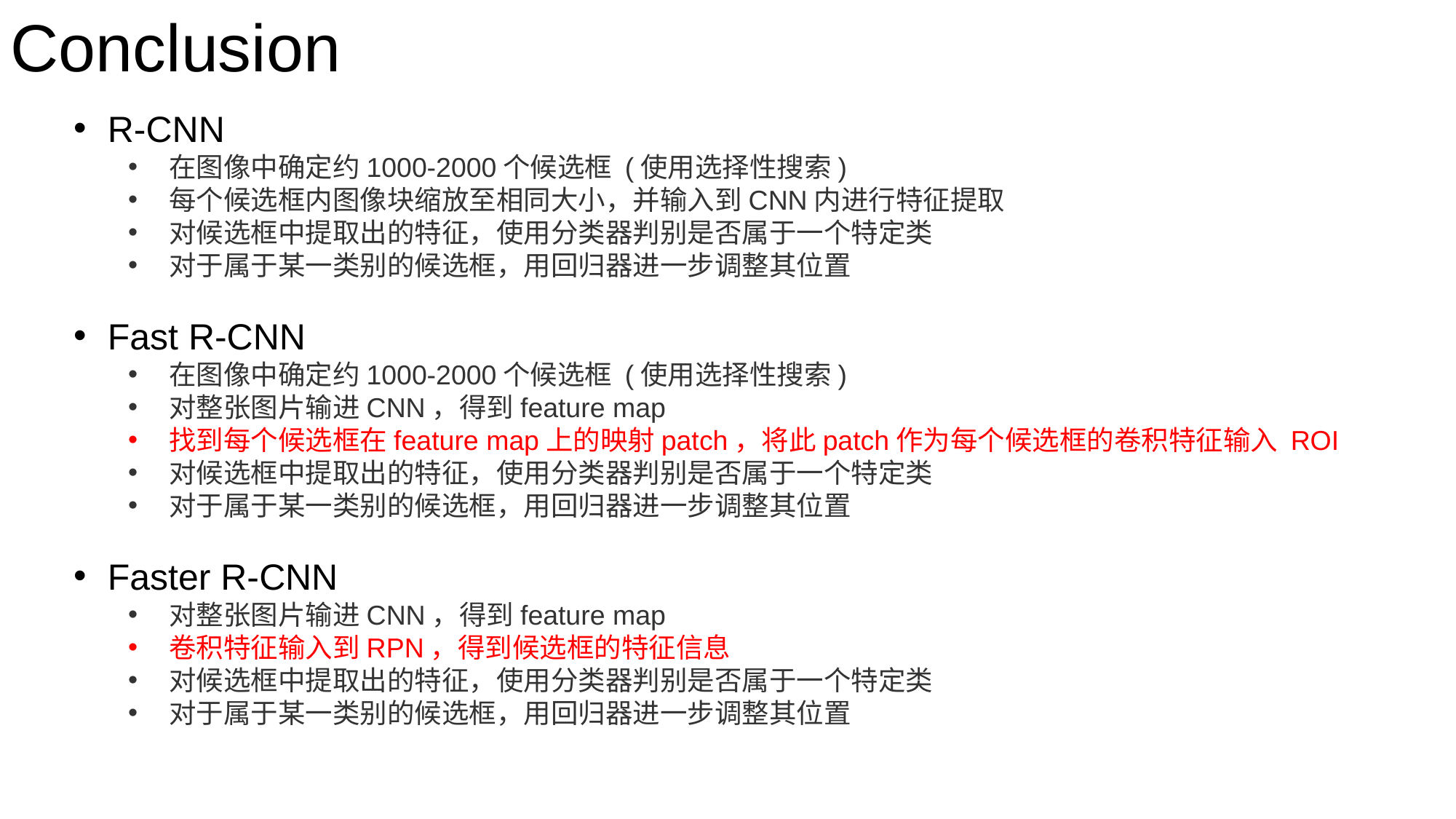

Conclusion
R-CNN
在图像中确定约1000-2000个候选框 (使用选择性搜索)
每个候选框内图像块缩放至相同大小，并输入到CNN内进行特征提取
对候选框中提取出的特征，使用分类器判别是否属于一个特定类
对于属于某一类别的候选框，用回归器进一步调整其位置

Fast R-CNN
在图像中确定约1000-2000个候选框 (使用选择性搜索)
对整张图片输进CNN，得到feature map
找到每个候选框在feature map上的映射patch，将此patch作为每个候选框的卷积特征输入 ROI
对候选框中提取出的特征，使用分类器判别是否属于一个特定类
对于属于某一类别的候选框，用回归器进一步调整其位置

Faster R-CNN
对整张图片输进CNN，得到feature map
卷积特征输入到RPN，得到候选框的特征信息
对候选框中提取出的特征，使用分类器判别是否属于一个特定类
对于属于某一类别的候选框，用回归器进一步调整其位置